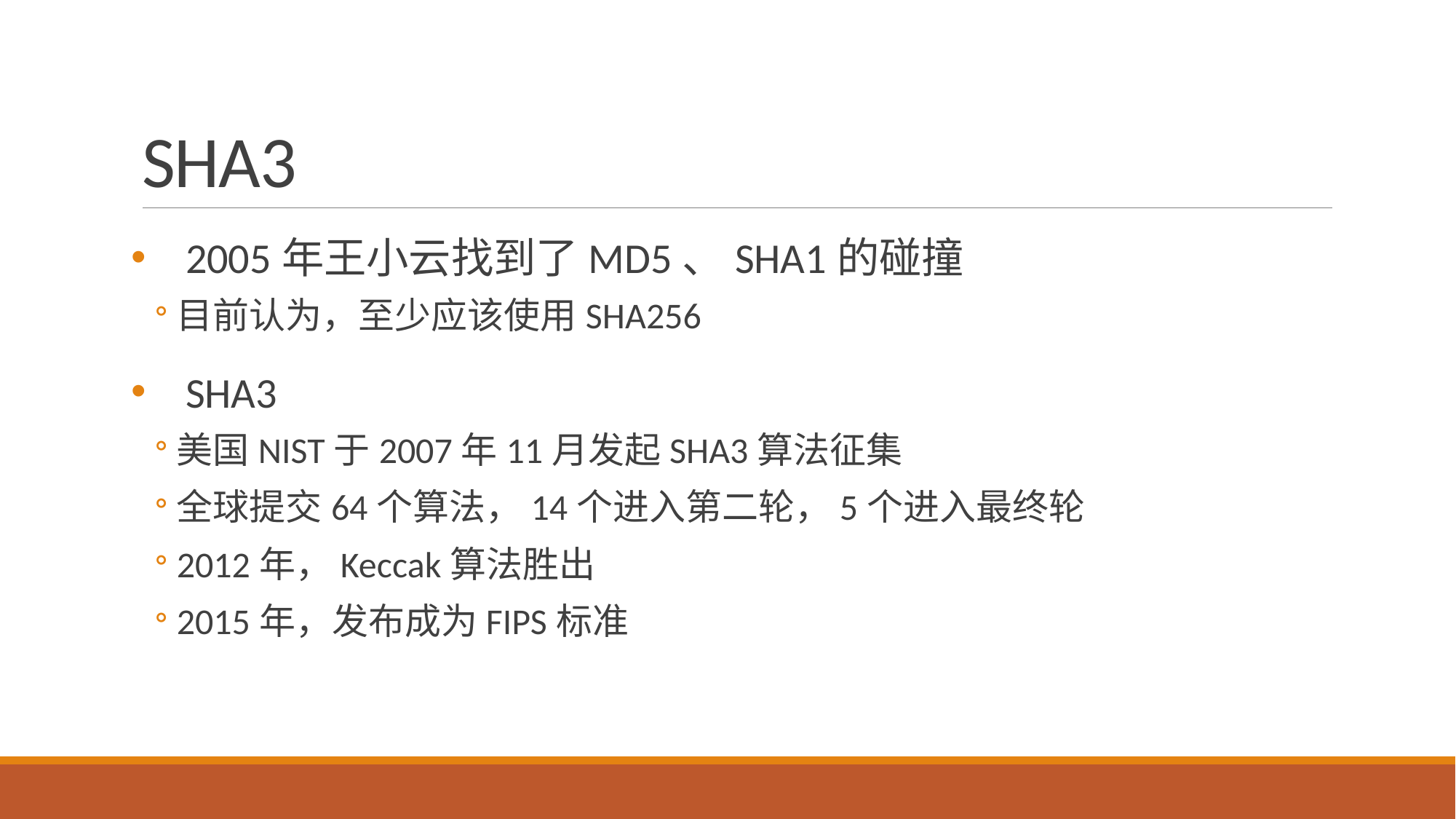

# SHA3
2005年王小云找到了MD5、SHA1的碰撞
目前认为，至少应该使用SHA256
SHA3
美国NIST于2007年11月发起SHA3算法征集
全球提交64个算法，14个进入第二轮，5个进入最终轮
2012年，Keccak算法胜出
2015年，发布成为FIPS标准